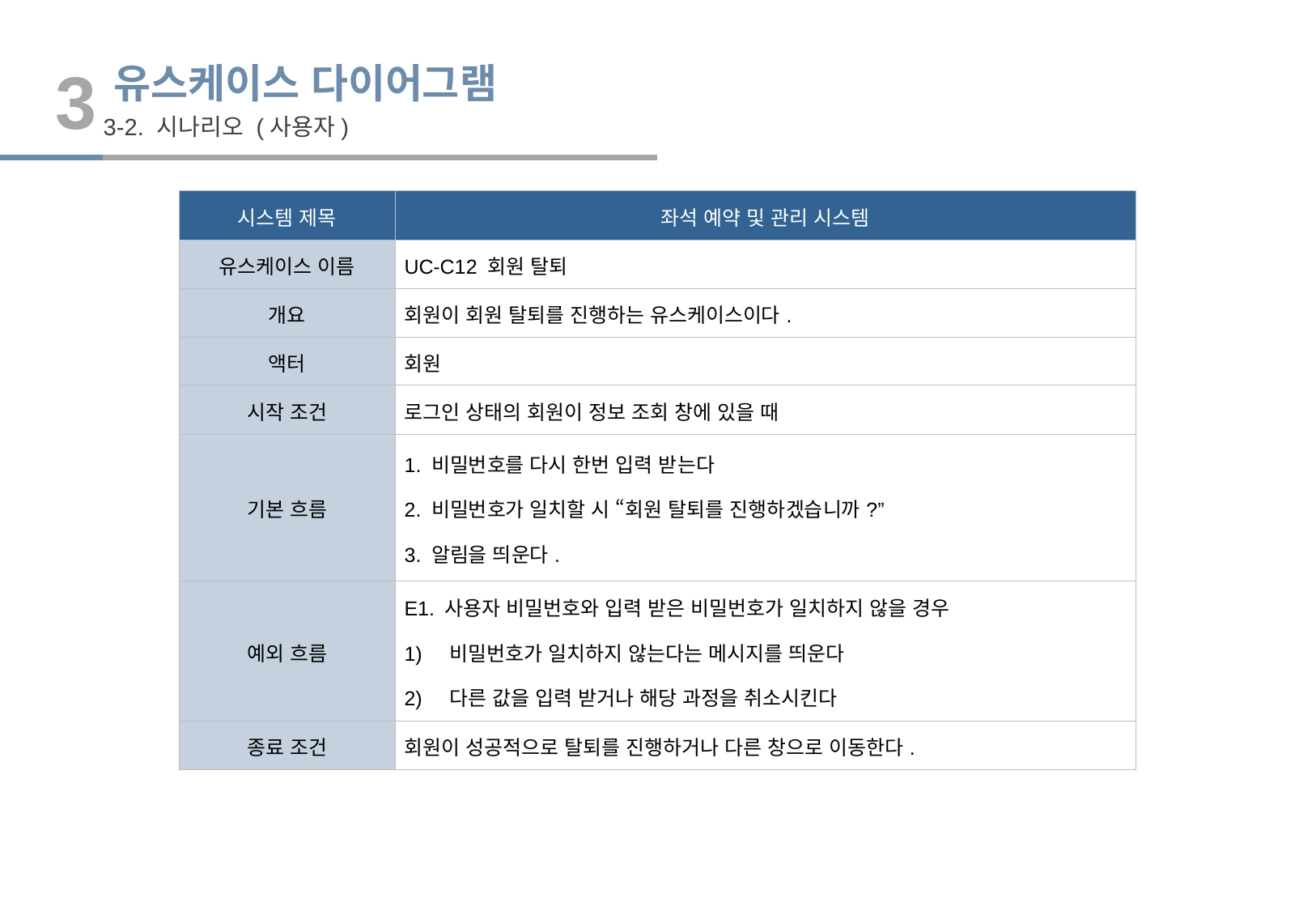

3
유스케이스 다이어그램
3-2. 시나리오 (사용자)
| 시스템 제목 | 좌석 예약 및 관리 시스템 |
| --- | --- |
| 유스케이스 이름 | UC-C12 회원 탈퇴 |
| 개요 | 회원이 회원 탈퇴를 진행하는 유스케이스이다. |
| 액터 | 회원 |
| 시작 조건 | 로그인 상태의 회원이 정보 조회 창에 있을 때 |
| 기본 흐름 | 1. 비밀번호를 다시 한번 입력 받는다 2. 비밀번호가 일치할 시 “회원 탈퇴를 진행하겠습니까?” 3. 알림을 띄운다. |
| 예외 흐름 | E1. 사용자 비밀번호와 입력 받은 비밀번호가 일치하지 않을 경우 비밀번호가 일치하지 않는다는 메시지를 띄운다 다른 값을 입력 받거나 해당 과정을 취소시킨다 |
| 종료 조건 | 회원이 성공적으로 탈퇴를 진행하거나 다른 창으로 이동한다. |